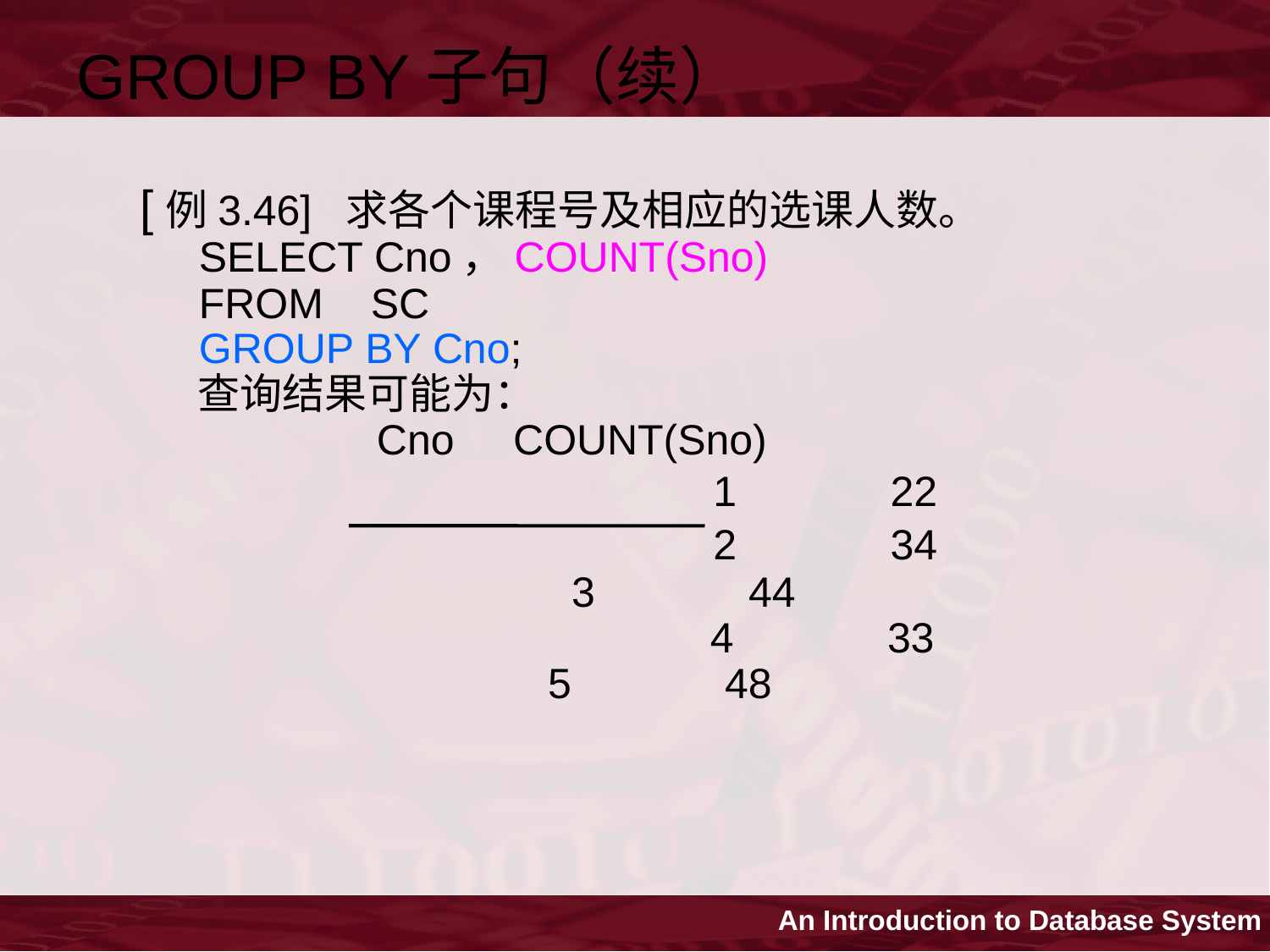

GROUP BY子句（续）
[例3.46]  求各个课程号及相应的选课人数。
     SELECT Cno，COUNT(Sno)
     FROM    SC
     GROUP BY Cno;
     查询结果可能为：
                    Cno     COUNT(Sno)
 			              1             22
    			              2             34
     		               3             44
  			                4             33
       		             5             48